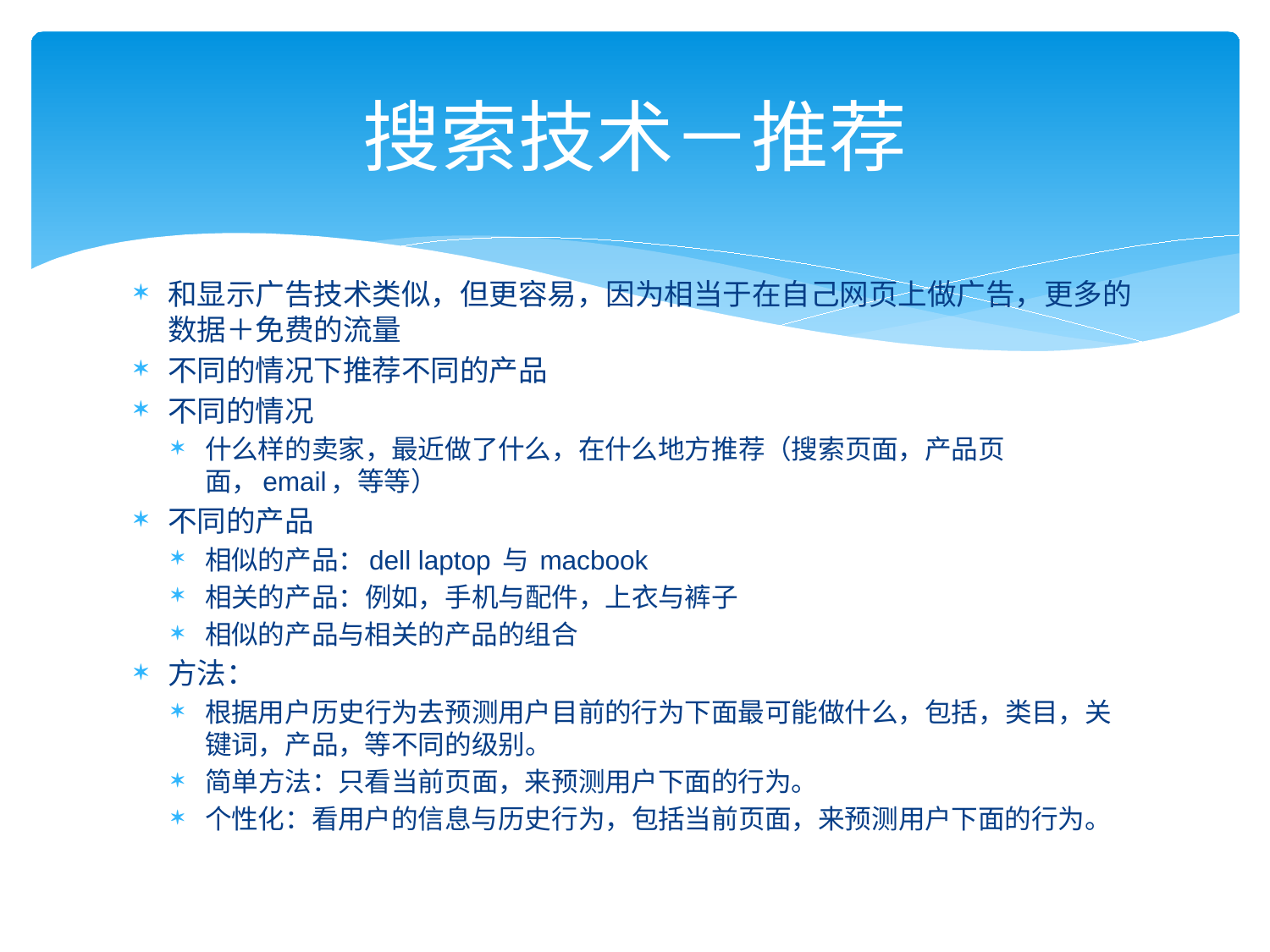

# 搜索技术－推荐
和显示广告技术类似，但更容易，因为相当于在自己网页上做广告，更多的数据＋免费的流量
不同的情况下推荐不同的产品
不同的情况
什么样的卖家，最近做了什么，在什么地方推荐（搜索页面，产品页面，email，等等）
不同的产品
相似的产品：dell laptop 与 macbook
相关的产品：例如，手机与配件，上衣与裤子
相似的产品与相关的产品的组合
方法：
根据用户历史行为去预测用户目前的行为下面最可能做什么，包括，类目，关键词，产品，等不同的级别。
简单方法：只看当前页面，来预测用户下面的行为。
个性化：看用户的信息与历史行为，包括当前页面，来预测用户下面的行为。